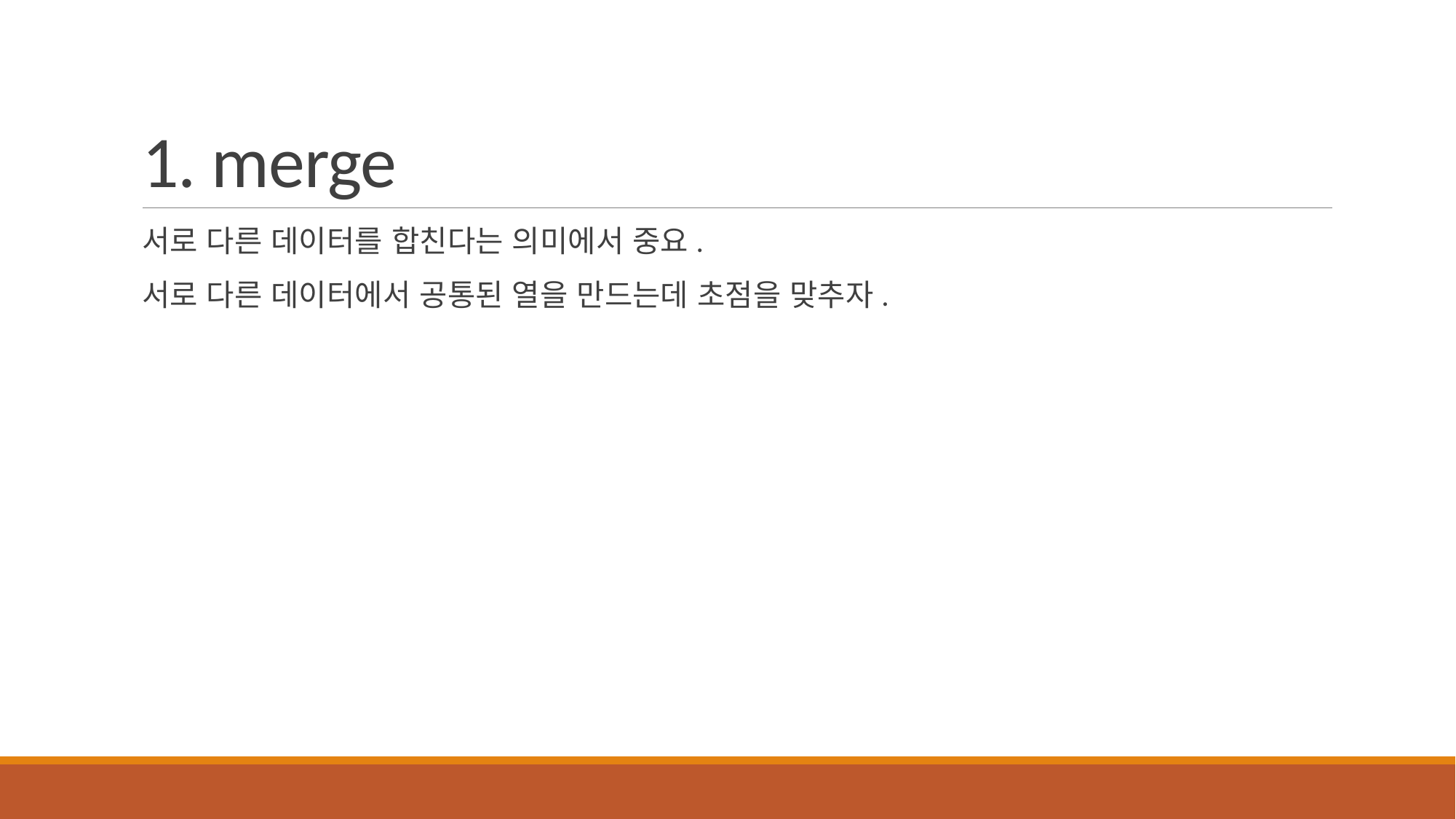

# 1. merge
서로 다른 데이터를 합친다는 의미에서 중요.
서로 다른 데이터에서 공통된 열을 만드는데 초점을 맞추자.